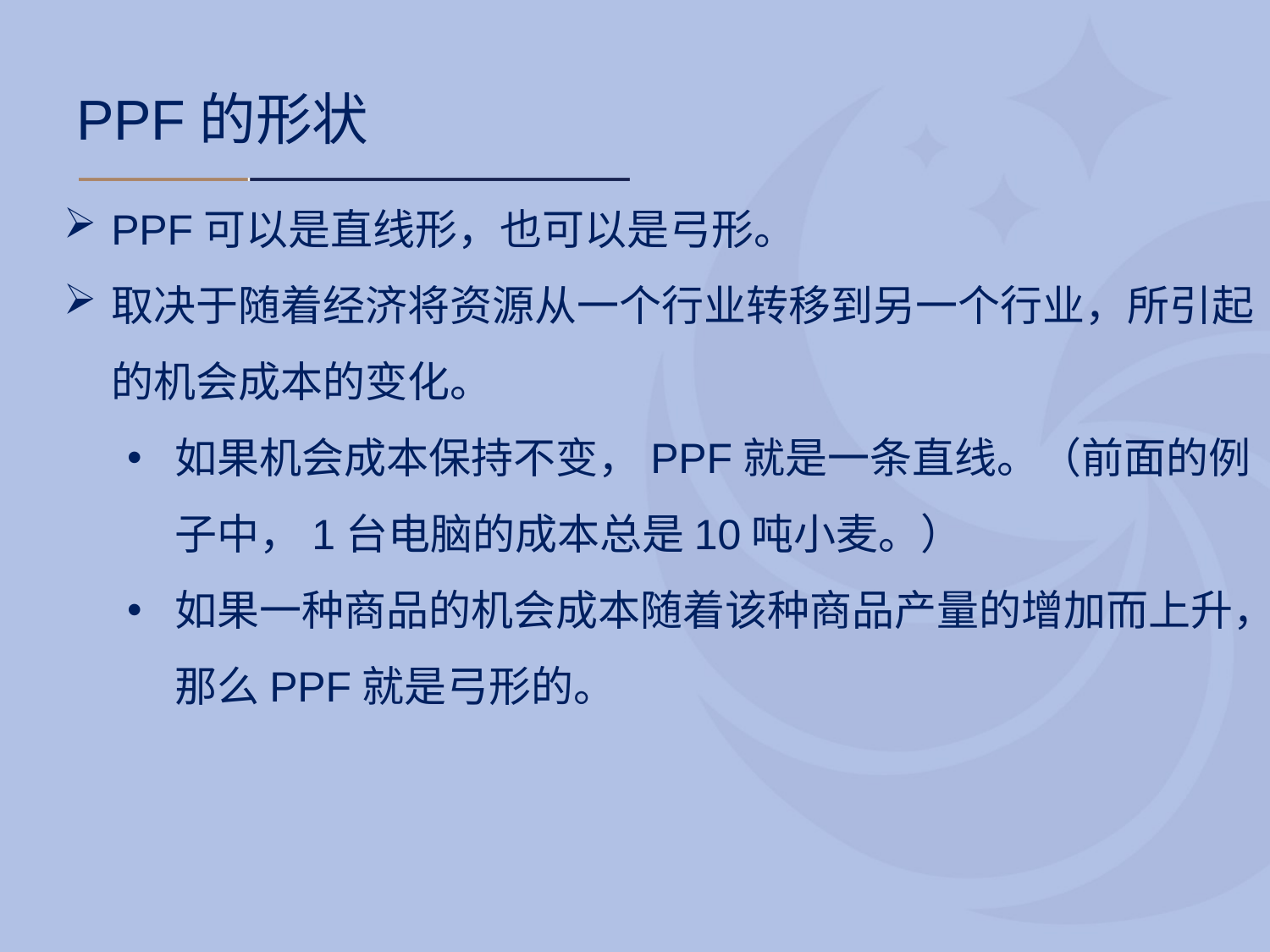

# PPF的形状
PPF可以是直线形，也可以是弓形。
取决于随着经济将资源从一个行业转移到另一个行业，所引起的机会成本的变化。
如果机会成本保持不变，PPF就是一条直线。（前面的例子中，1台电脑的成本总是10吨小麦。）
如果一种商品的机会成本随着该种商品产量的增加而上升，那么PPF就是弓形的。